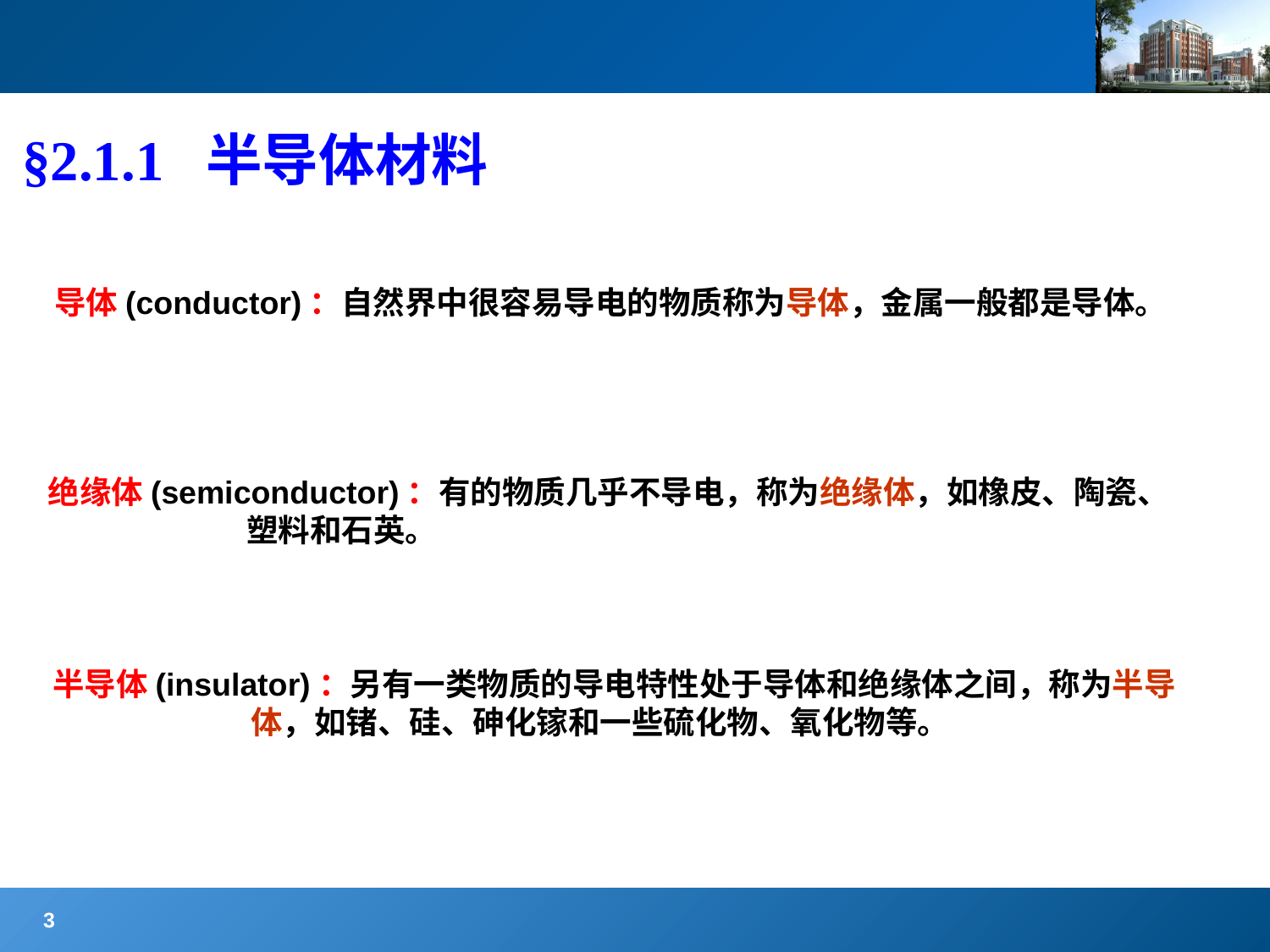

§2.1.1  半导体材料

导体(conductor)：自然界中很容易导电的物质称为导体，金属一般都是导体。
绝缘体(semiconductor)：有的物质几乎不导电，称为绝缘体，如橡皮、陶瓷、塑料和石英。
半导体(insulator)：另有一类物质的导电特性处于导体和绝缘体之间，称为半导体，如锗、硅、砷化镓和一些硫化物、氧化物等。